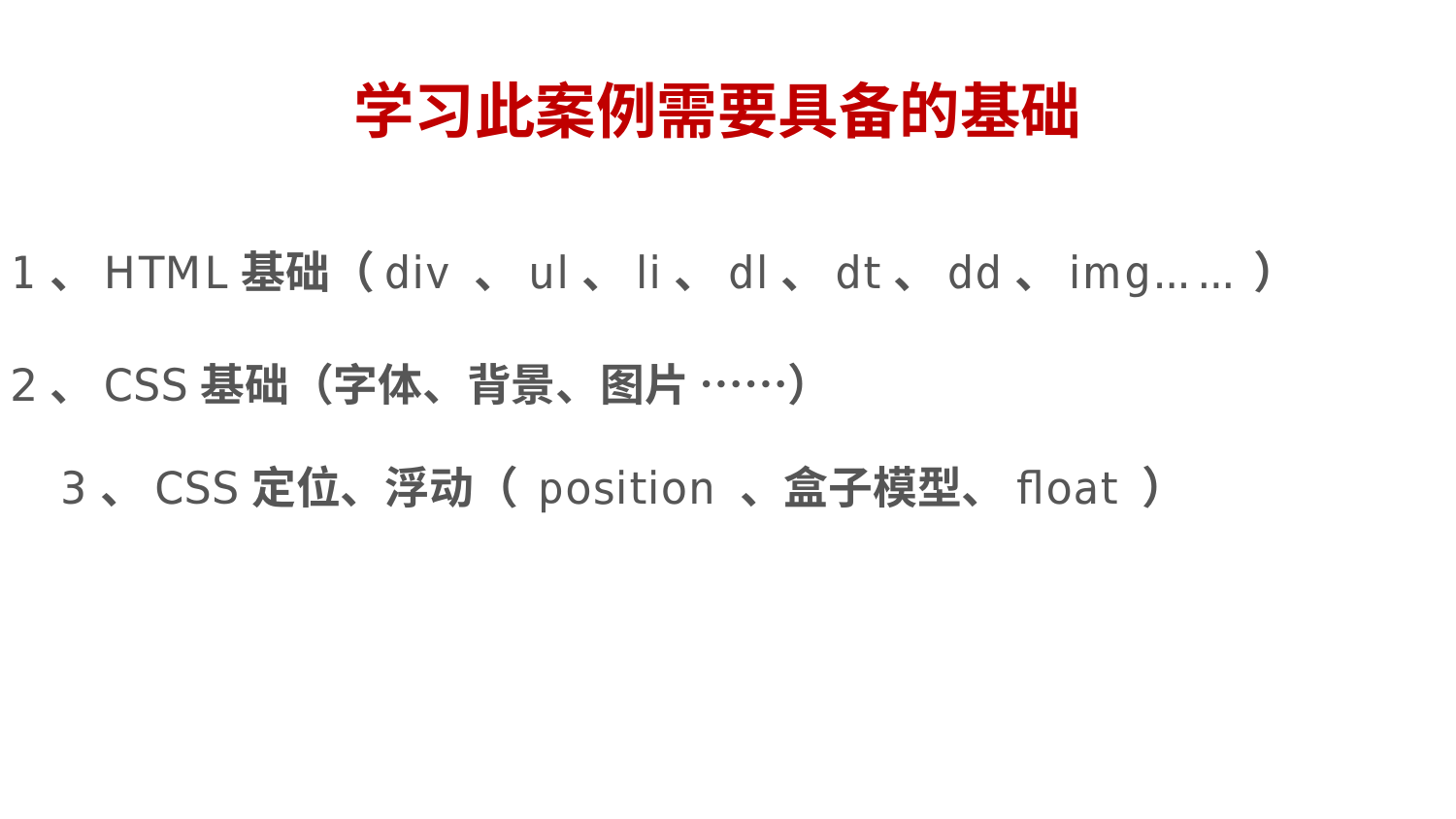

学习此案例需要具备的基础
1、HTML基础（div 、ul、li、dl、dt、dd、img……）

2、CSS基础（字体、背景、图片 ……）
3、CSS定位、浮动（ position 、盒子模型、float ）